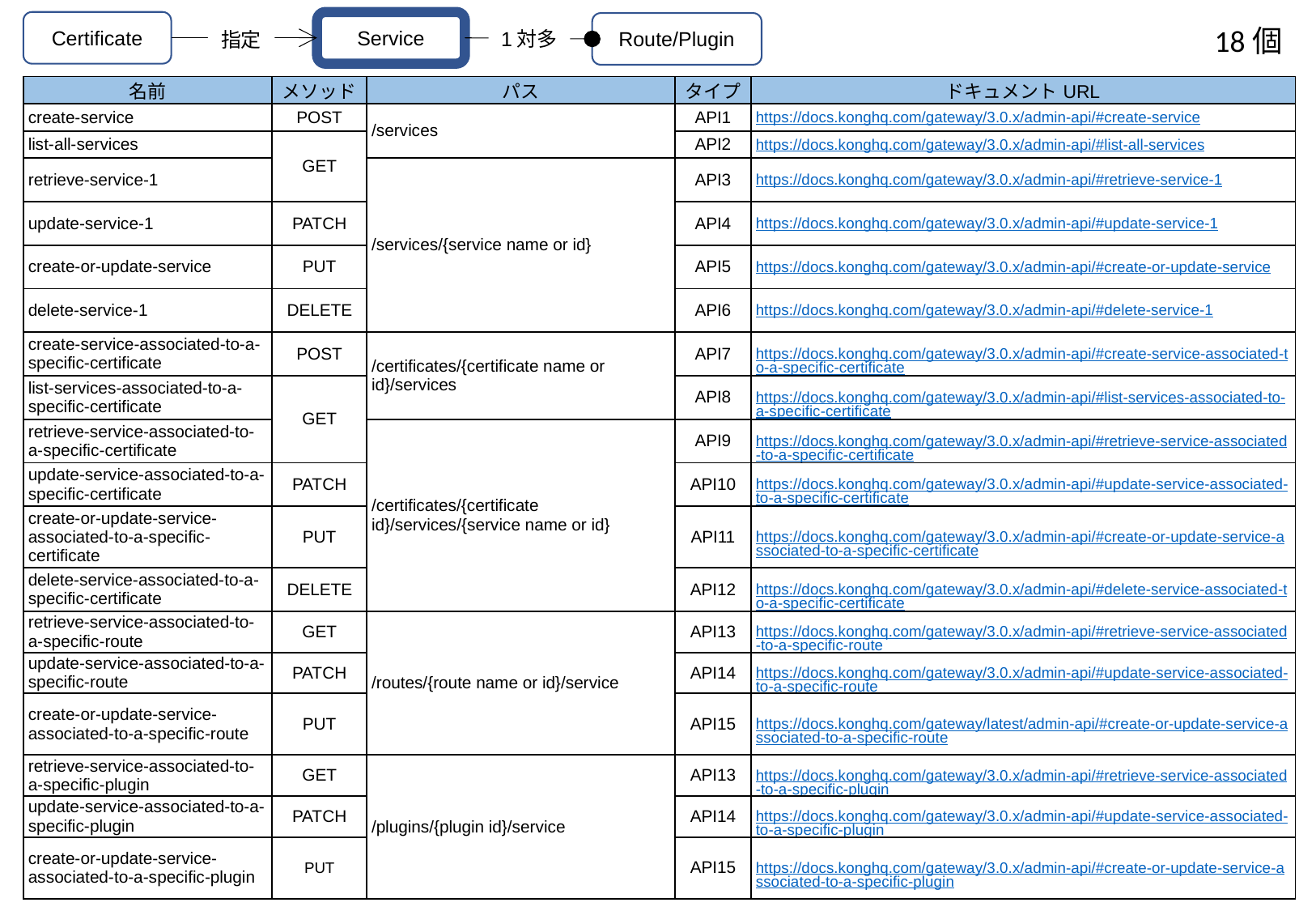

Certificate
Service
Route/Plugin
18個
1対多
指定
| 名前 | メソッド | パス | タイプ | ドキュメントURL |
| --- | --- | --- | --- | --- |
| create-service | POST | /services | API1 | https://docs.konghq.com/gateway/3.0.x/admin-api/#create-service |
| list-all-services | GET | /services | API2 | https://docs.konghq.com/gateway/3.0.x/admin-api/#list-all-services |
| retrieve-service-1 |  | /services/{service name or id} | API3 | https://docs.konghq.com/gateway/3.0.x/admin-api/#retrieve-service-1 |
| update-service-1 | PATCH | /services/{service name or id} | API4 | https://docs.konghq.com/gateway/3.0.x/admin-api/#update-service-1 |
| create-or-update-service | PUT | /services/{service name or id} | API5 | https://docs.konghq.com/gateway/3.0.x/admin-api/#create-or-update-service |
| delete-service-1 | DELETE | /services/{service name or id} | API6 | https://docs.konghq.com/gateway/3.0.x/admin-api/#delete-service-1 |
| create-service-associated-to-a-specific-certificate | POST | /certificates/{certificate name or id}/services | API7 | https://docs.konghq.com/gateway/3.0.x/admin-api/#create-service-associated-to-a-specific-certificate |
| list-services-associated-to-a-specific-certificate | GET | /certificates/{certificate name or id}/services | API8 | https://docs.konghq.com/gateway/3.0.x/admin-api/#list-services-associated-to-a-specific-certificate |
| retrieve-service-associated-to-a-specific-certificate |  | /certificates/{certificate id}/services/{service name or id} | API9 | https://docs.konghq.com/gateway/3.0.x/admin-api/#retrieve-service-associated-to-a-specific-certificate |
| update-service-associated-to-a-specific-certificate | PATCH | /certificates/{certificate id}/services/{service name or id} | API10 | https://docs.konghq.com/gateway/3.0.x/admin-api/#update-service-associated-to-a-specific-certificate |
| create-or-update-service-associated-to-a-specific-certificate | PUT | /certificates/{certificate id}/services/{service name or id} | API11 | https://docs.konghq.com/gateway/3.0.x/admin-api/#create-or-update-service-associated-to-a-specific-certificate |
| delete-service-associated-to-a-specific-certificate | DELETE | /certificates/{certificate id}/services/{service name or id} | API12 | https://docs.konghq.com/gateway/3.0.x/admin-api/#delete-service-associated-to-a-specific-certificate |
| retrieve-service-associated-to-a-specific-route | GET | /routes/{route name or id}/service | API13 | https://docs.konghq.com/gateway/3.0.x/admin-api/#retrieve-service-associated-to-a-specific-route |
| update-service-associated-to-a-specific-route | PATCH | /routes/{route name or id}/service | API14 | https://docs.konghq.com/gateway/3.0.x/admin-api/#update-service-associated-to-a-specific-route |
| create-or-update-service-associated-to-a-specific-route | PUT | /routes/{route name or id}/service | API15 | https://docs.konghq.com/gateway/latest/admin-api/#create-or-update-service-associated-to-a-specific-route |
| retrieve-service-associated-to-a-specific-plugin | GET | /plugins/{plugin id}/service | API13 | https://docs.konghq.com/gateway/3.0.x/admin-api/#retrieve-service-associated-to-a-specific-plugin |
| update-service-associated-to-a-specific-plugin | PATCH | /plugins/{plugin id}/service | API14 | https://docs.konghq.com/gateway/3.0.x/admin-api/#update-service-associated-to-a-specific-plugin |
| create-or-update-service-associated-to-a-specific-plugin | PUT | /plugins/{plugin id}/service | API15 | https://docs.konghq.com/gateway/3.0.x/admin-api/#create-or-update-service-associated-to-a-specific-plugin |